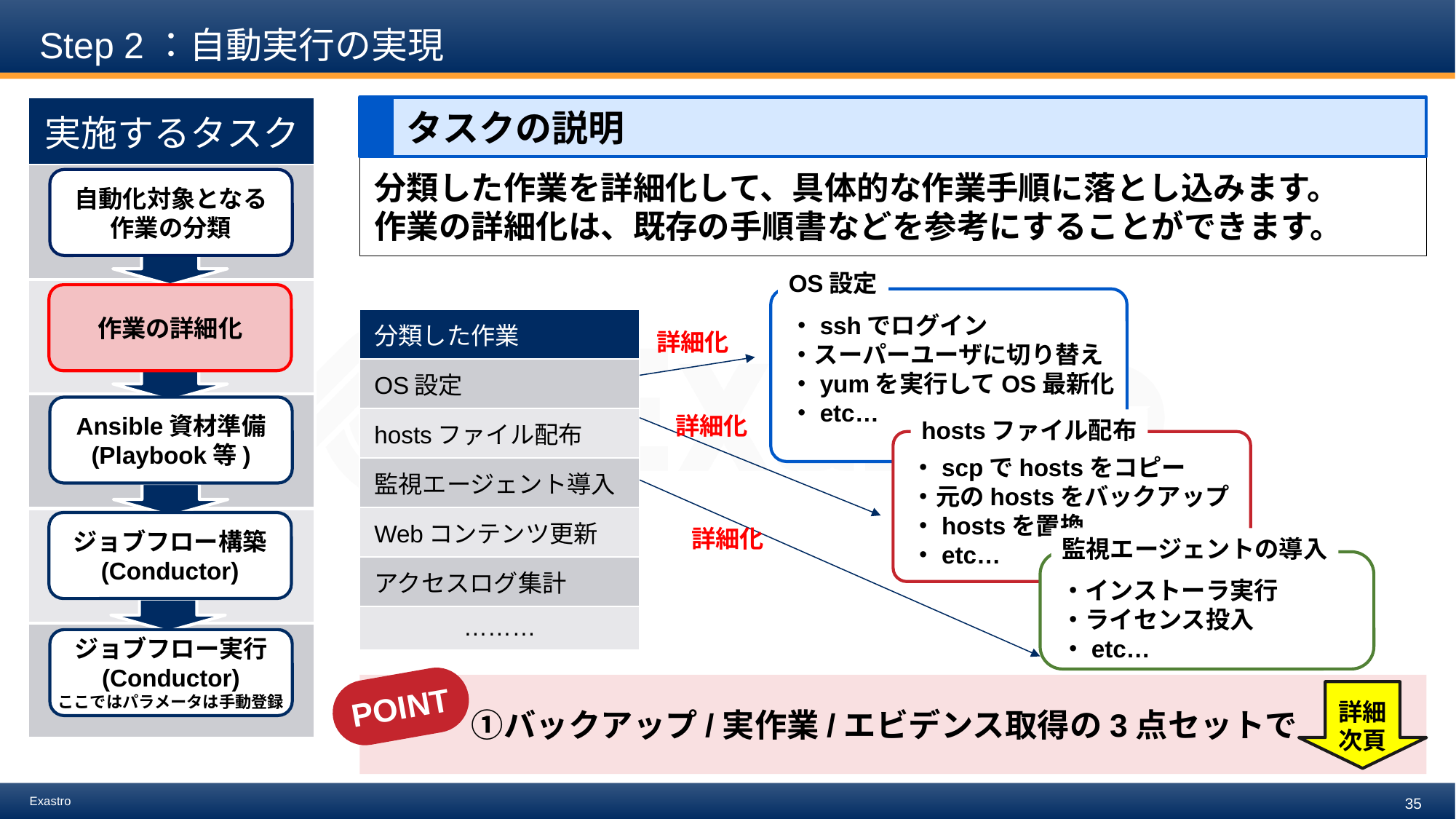

# Step 2：自動実行の実現
| 実施するタスク |
| --- |
|  |
|  |
|  |
|  |
|  |

タスクの説明
分類した作業を詳細化して、具体的な作業手順に落とし込みます。
作業の詳細化は、既存の手順書などを参考にすることができます。
自動化対象となる作業の分類

OS設定

・sshでログイン
・スーパーユーザに切り替え
・yumを実行してOS最新化
・etc…
作業の詳細化
| 分類した作業 |
| --- |
| OS設定 |
| hostsファイル配布 |
| 監視エージェント導入 |
| Webコンテンツ更新 |
| アクセスログ集計 |
| ……… |
詳細化

Ansible資材準備
(Playbook等)
詳細化
hostsファイル配布

・scpでhostsをコピー
・元のhostsをバックアップ
・hostsを置換
・etc…

ジョブフロー構築
(Conductor)
詳細化
監視エージェントの導入

・インストーラ実行
・ライセンス投入
・etc…

ジョブフロー実行
(Conductor)
ここではパラメータは手動登録
POINT
　　　①バックアップ/実作業/エビデンス取得の3点セットで

詳細
次頁